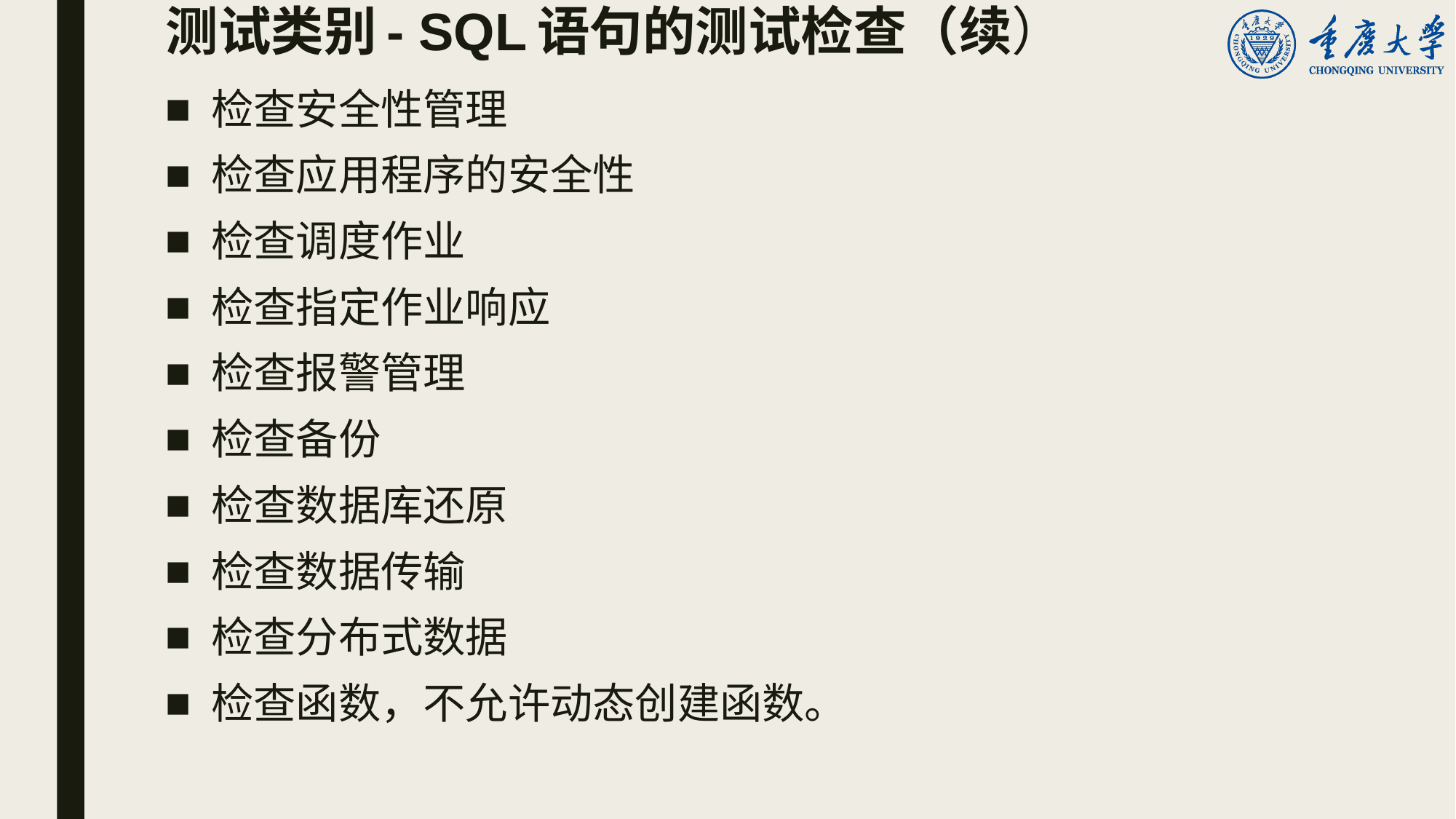

# 测试类别- SQL语句的测试检查（续）
检查安全性管理
检查应用程序的安全性
检查调度作业
检查指定作业响应
检查报警管理
检查备份
检查数据库还原
检查数据传输
检查分布式数据
检查函数，不允许动态创建函数。